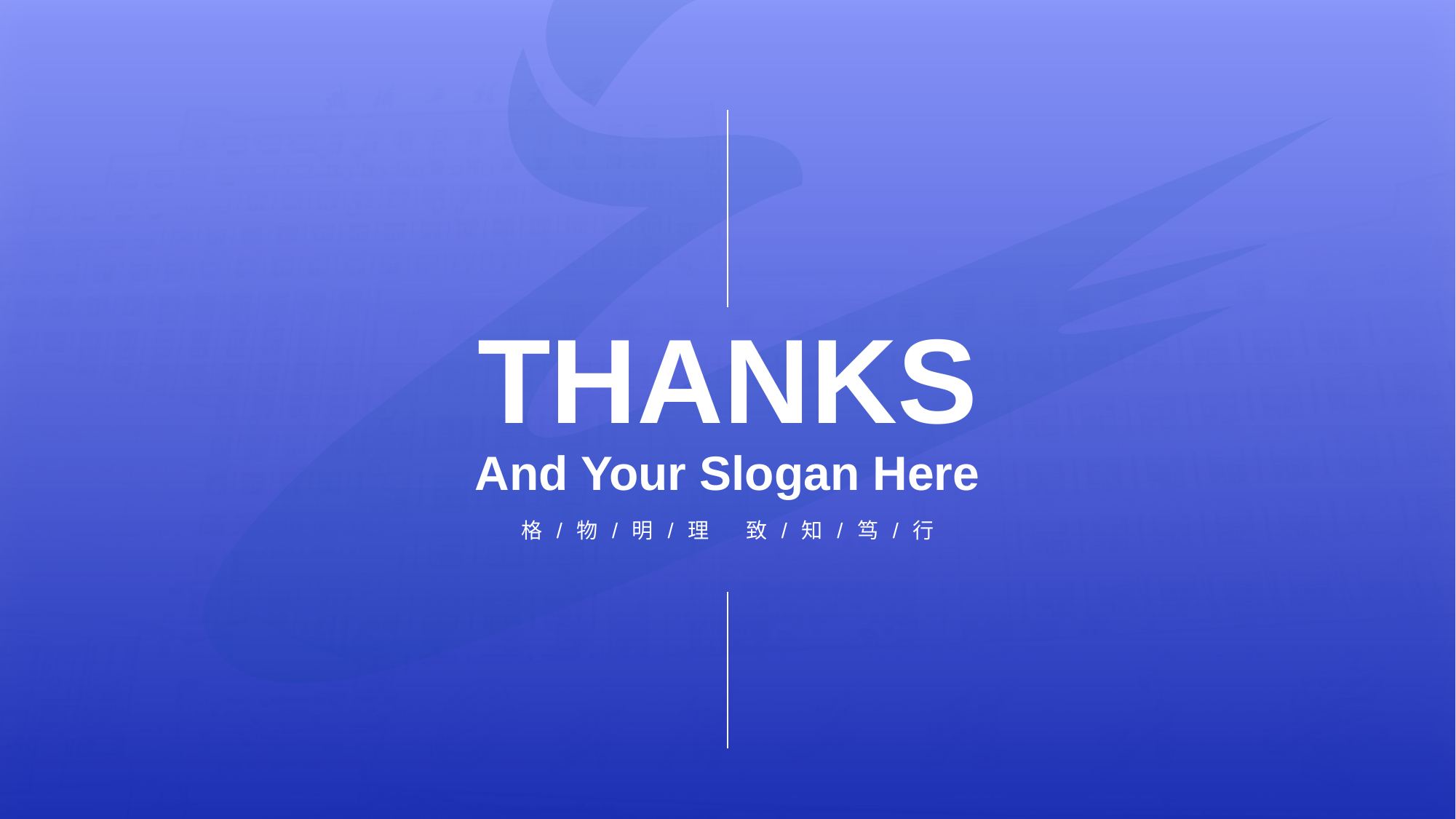

# THANKS And Your Slogan Here
格/物/明/理  致/知/笃/行